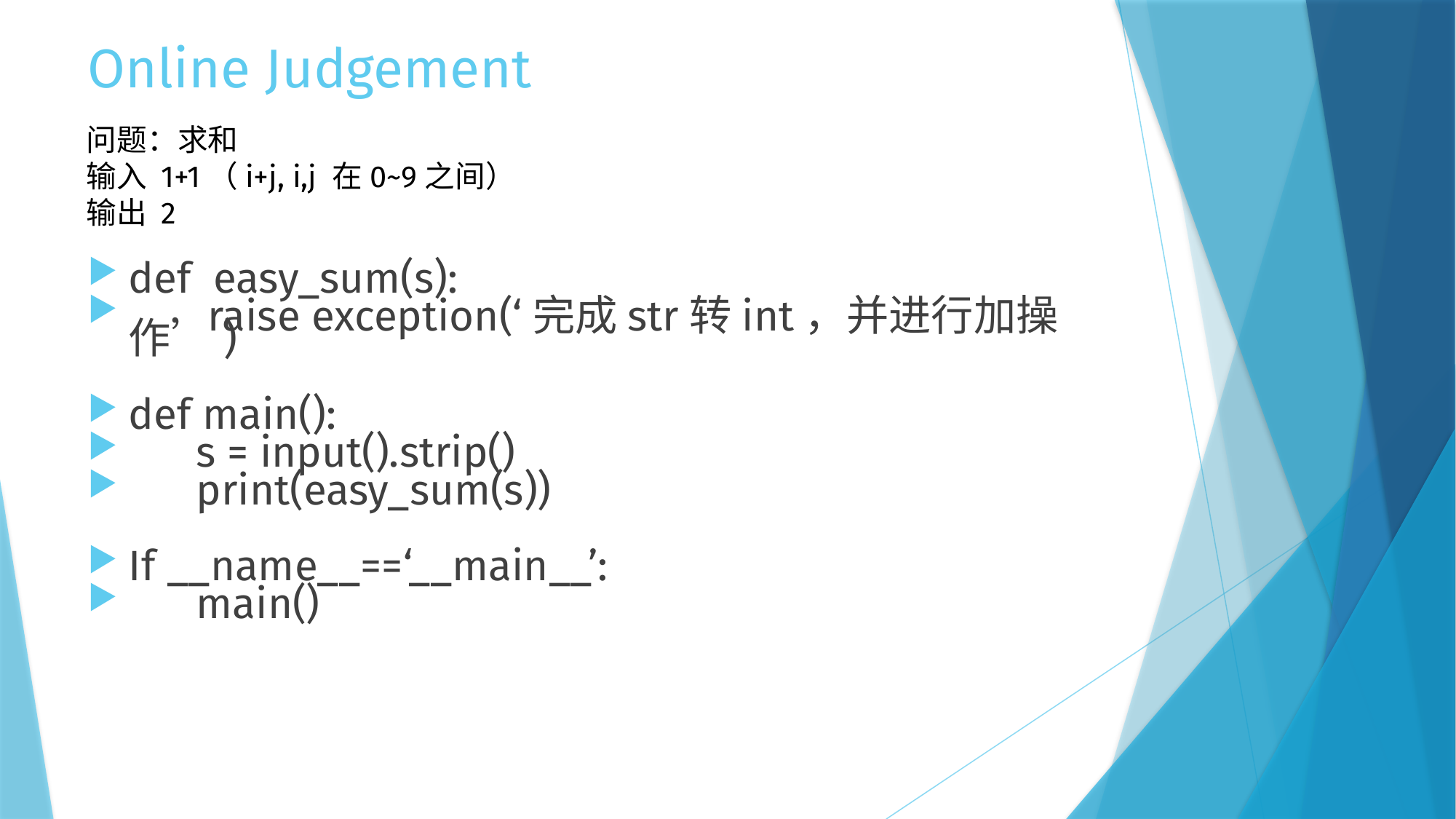

# Online Judgement
问题：求和
输入 1+1（i+j, i,j 在0~9之间）
输出 2
def  easy_sum(s):
       raise exception(‘完成str转int，并进行加操作’)

def main():
      s = input().strip()
      print(easy_sum(s))

If __name__==‘__main__’:
      main()